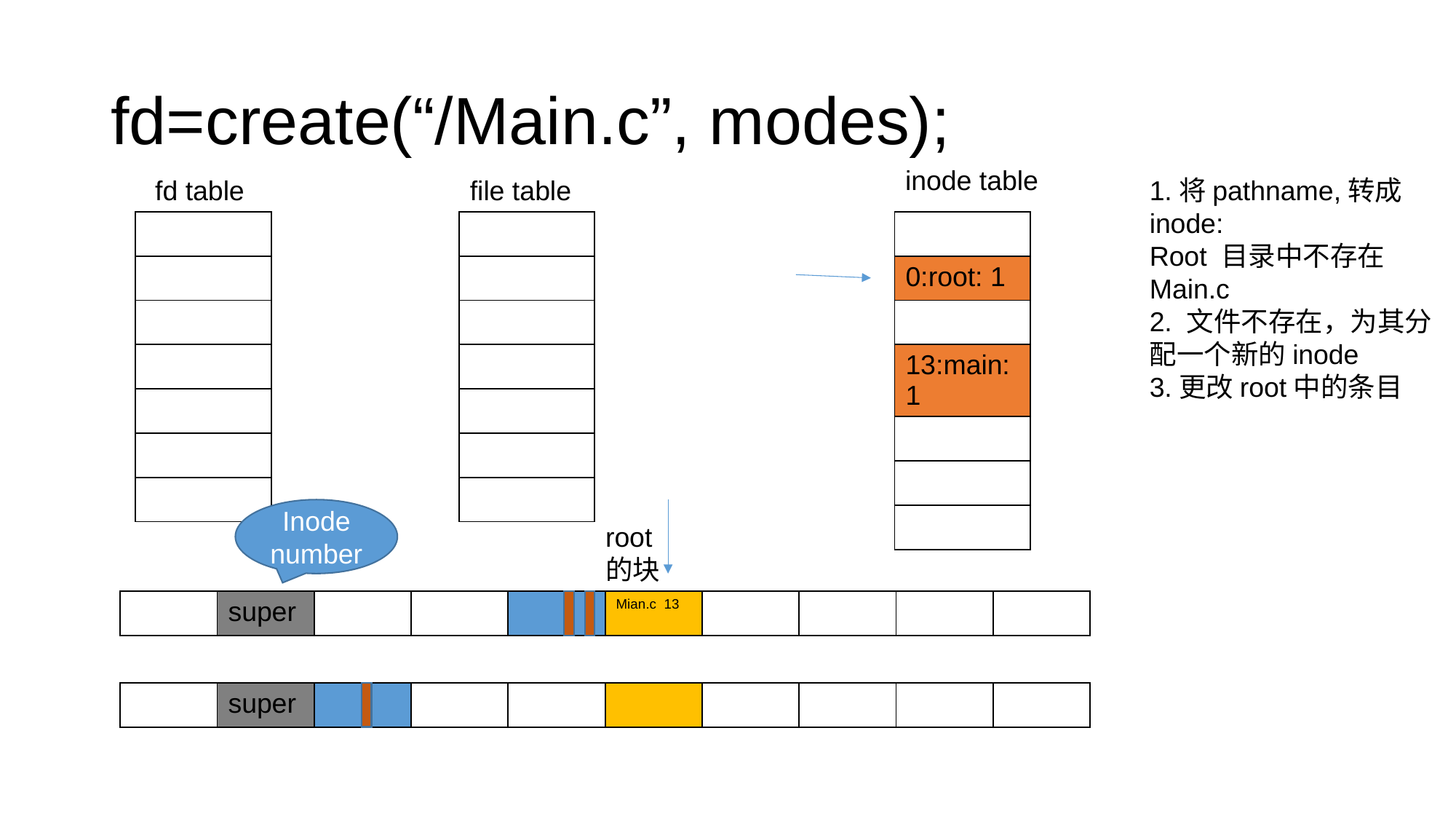

# fd=create(“/Main.c”, modes);
inode table
fd table
file table
1.将pathname,转成inode:
Root 目录中不存在Main.c
2. 文件不存在，为其分配一个新的inode
3.更改root中的条目
|  |
| --- |
|  |
|  |
|  |
|  |
|  |
|  |
|  |
| --- |
|  |
|  |
|  |
|  |
|  |
|  |
|  |
| --- |
| 0:root: 1 |
|  |
| 13:main:1 |
|  |
|  |
|  |
Inode
number
root的块
|  | super |  |  |  | Mian.c 13 |  |  |  |  |
| --- | --- | --- | --- | --- | --- | --- | --- | --- | --- |

|  | super |  |  |  |  |  |  |  |  |
| --- | --- | --- | --- | --- | --- | --- | --- | --- | --- |